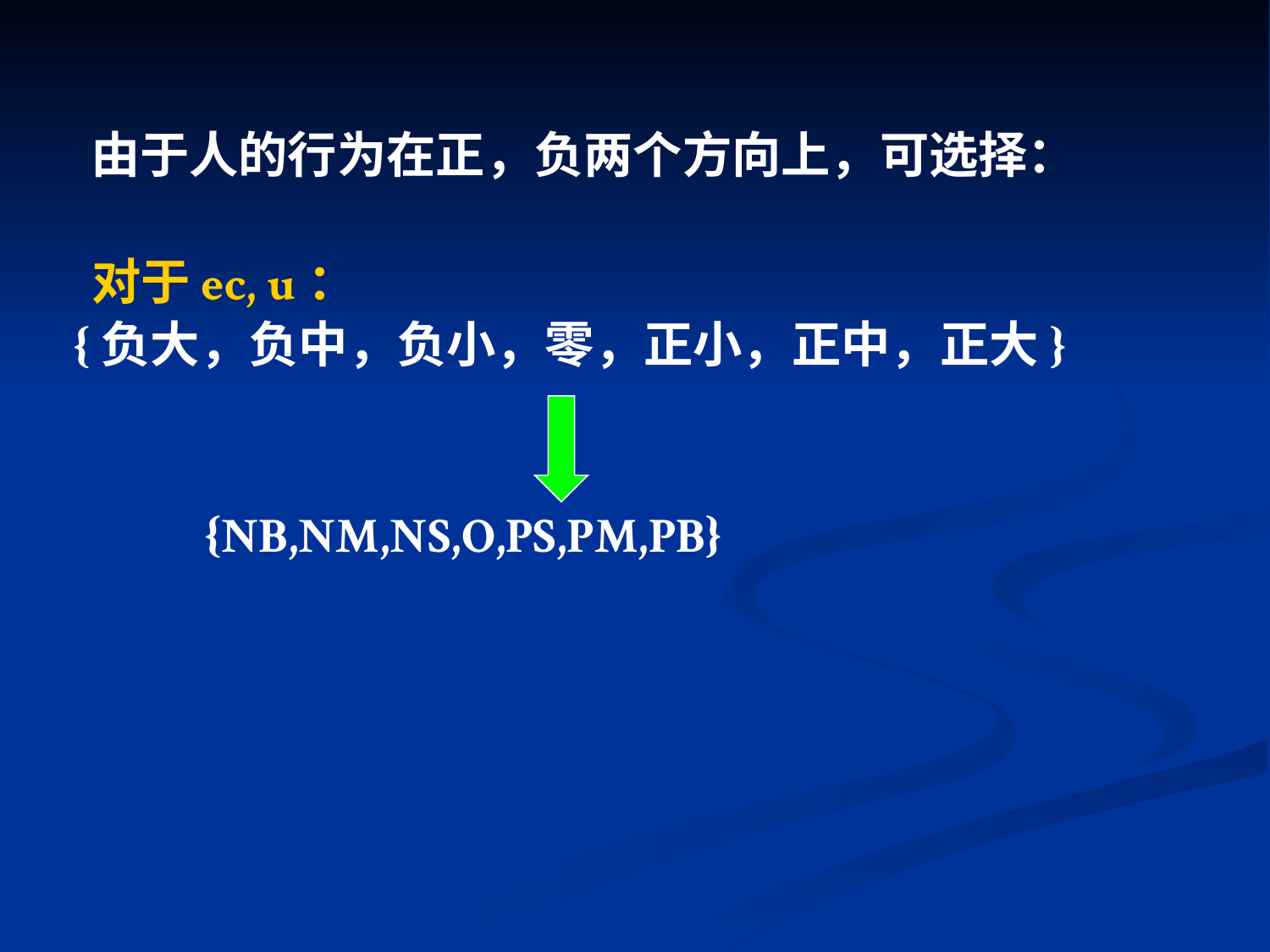

由于人的行为在正，负两个方向上，可选择：

      对于ec, u：
      {负大，负中，负小，零，正小，正中，正大}

                   {NB,NM,NS,O,PS,PM,PB}